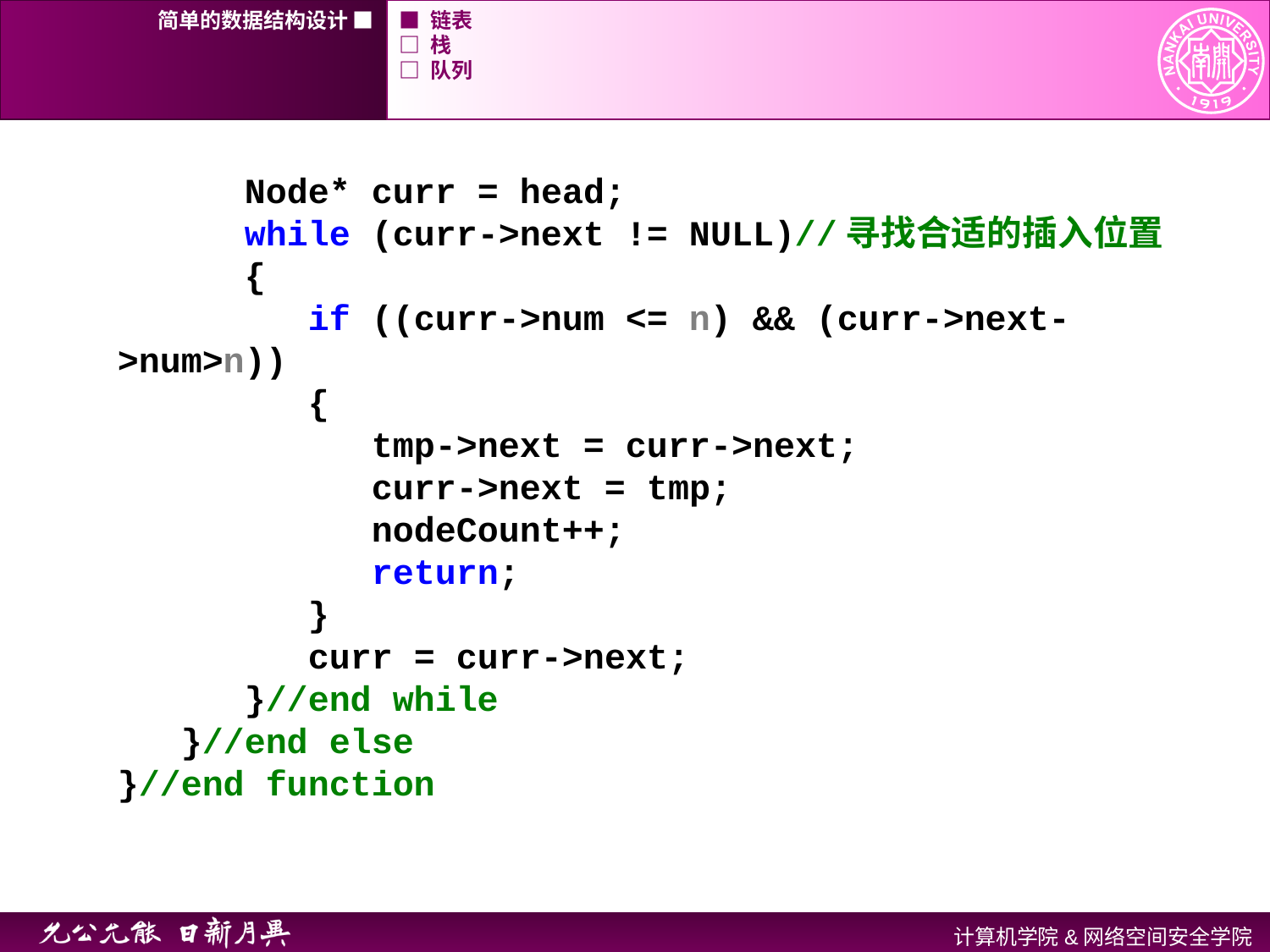

简单的数据结构设计 ■
■ 链表
□ 栈
□ 队列

      Node* curr = head;
      while (curr->next != NULL)//寻找合适的插入位置
      {
         if ((curr->num <= n) && (curr->next->num>n))
         {
            tmp->next = curr->next;
            curr->next = tmp;
            nodeCount++;
            return;
         }
         curr = curr->next;
      }//end while
   }//end else
}//end function